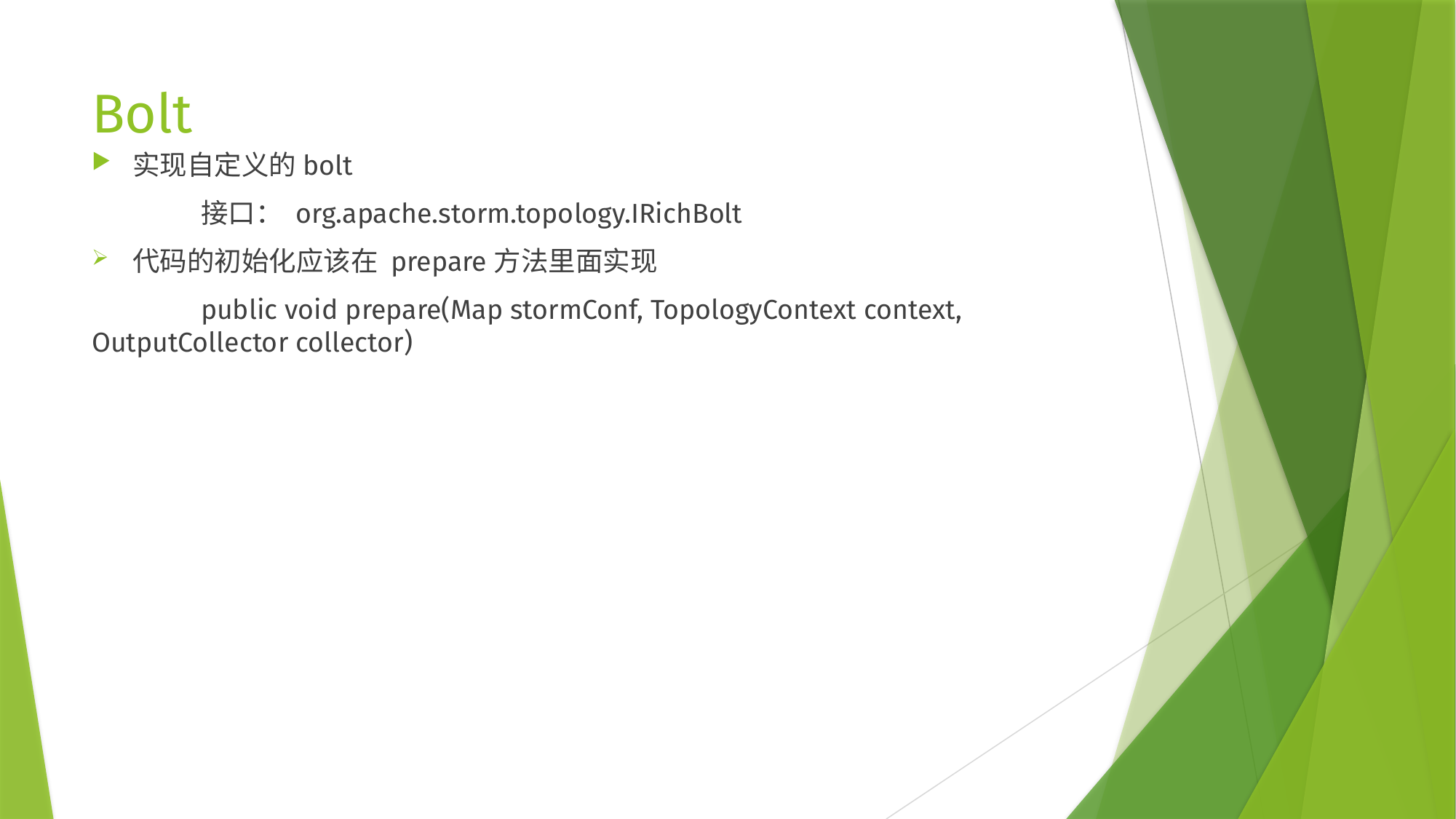

# Bolt
实现自定义的bolt
	接口： org.apache.storm.topology.IRichBolt
代码的初始化应该在 prepare方法里面实现
	public void prepare(Map stormConf, TopologyContext context, 	OutputCollector collector)